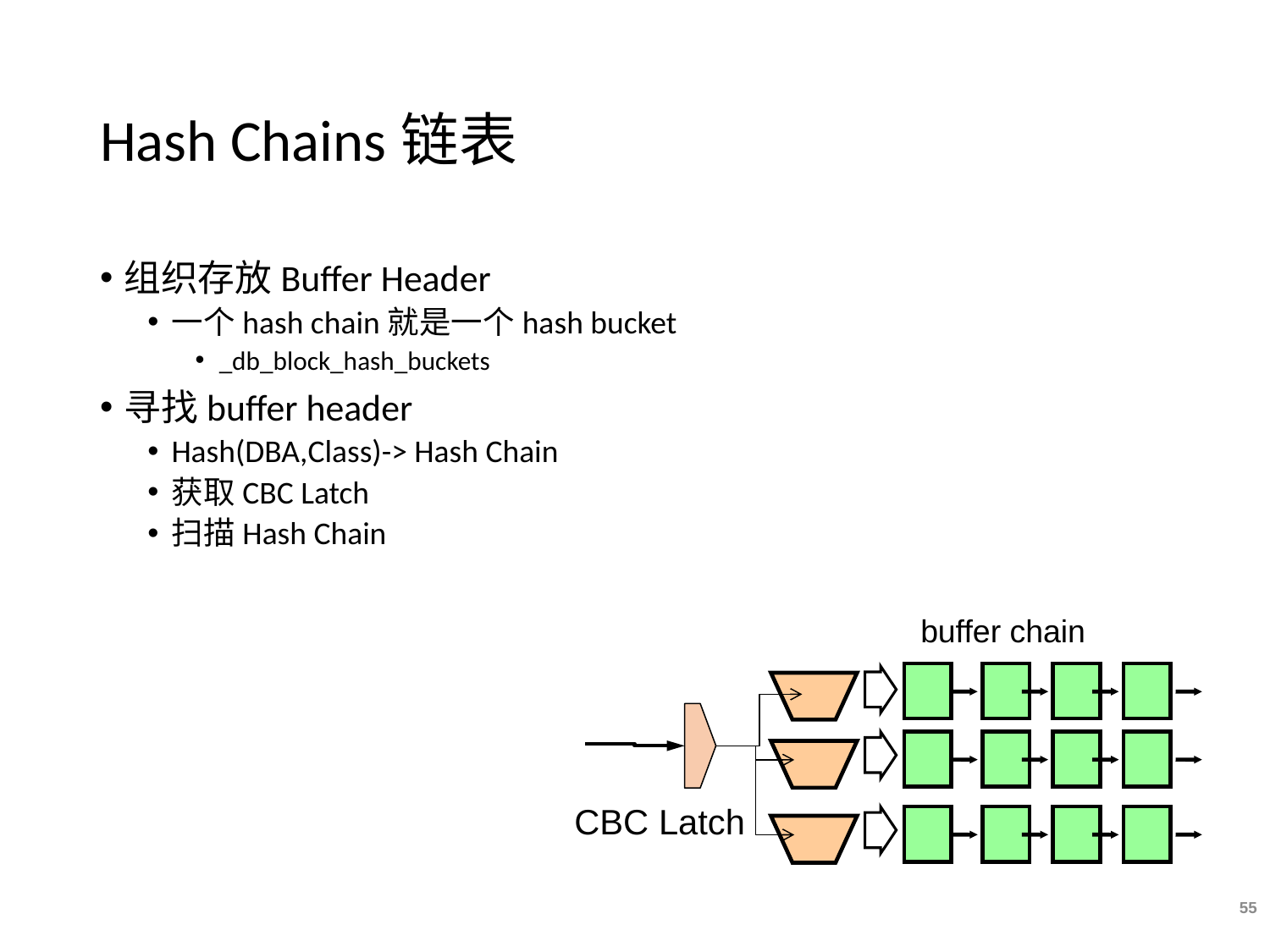

# Hash Chains链表
组织存放Buffer Header
一个hash chain就是一个hash bucket
_db_block_hash_buckets
寻找buffer header
Hash(DBA,Class)-> Hash Chain
获取CBC Latch
扫描Hash Chain

buffer chain

CBC Latch

55